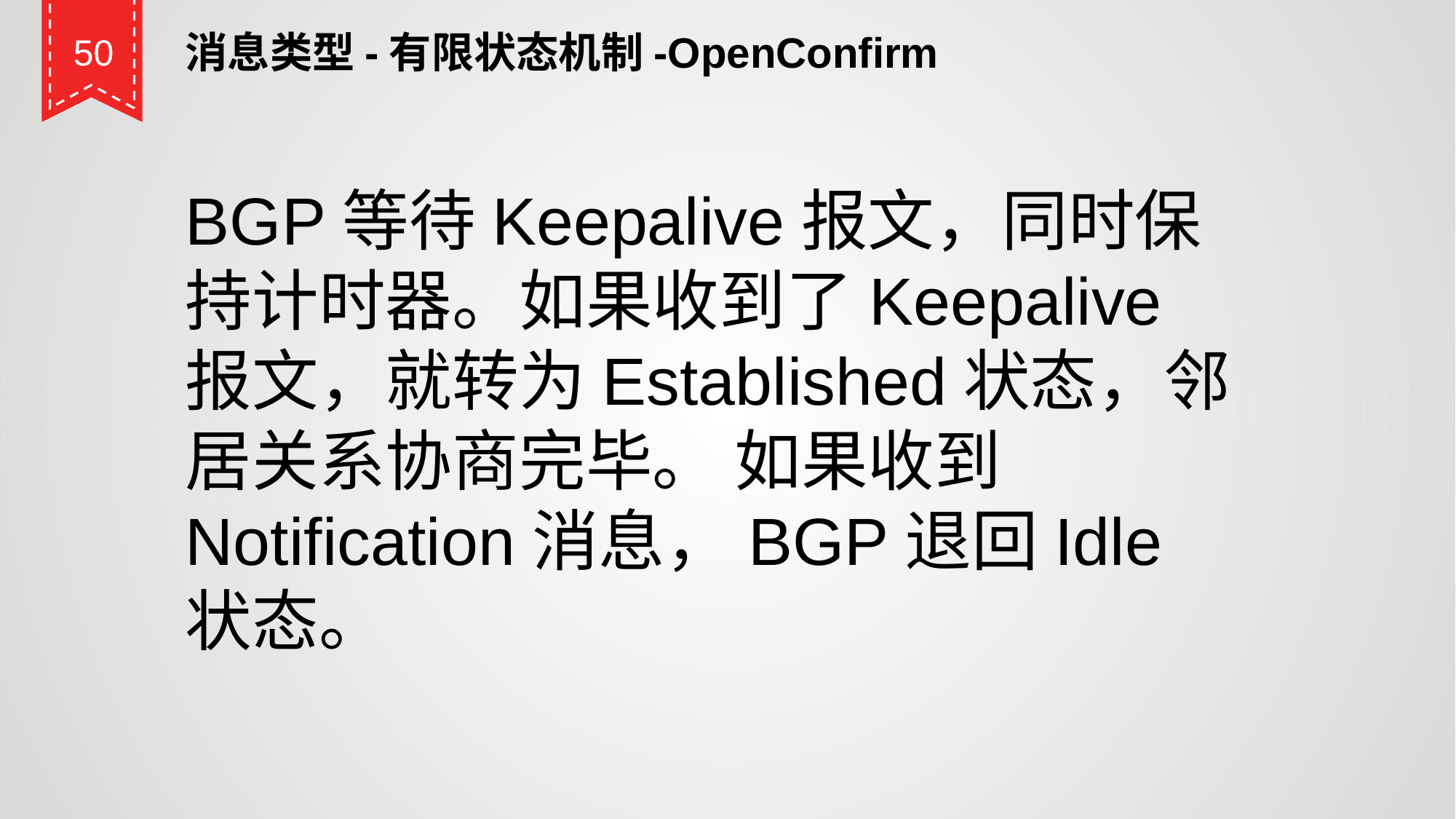

消息类型-有限状态机制-OpenConfirm
50
BGP等待Keepalive报文，同时保持计时器。如果收到了Keepalive报文，就转为Established状态，邻居关系协商完毕。 如果收到Notification消息，BGP退回Idle 状态。